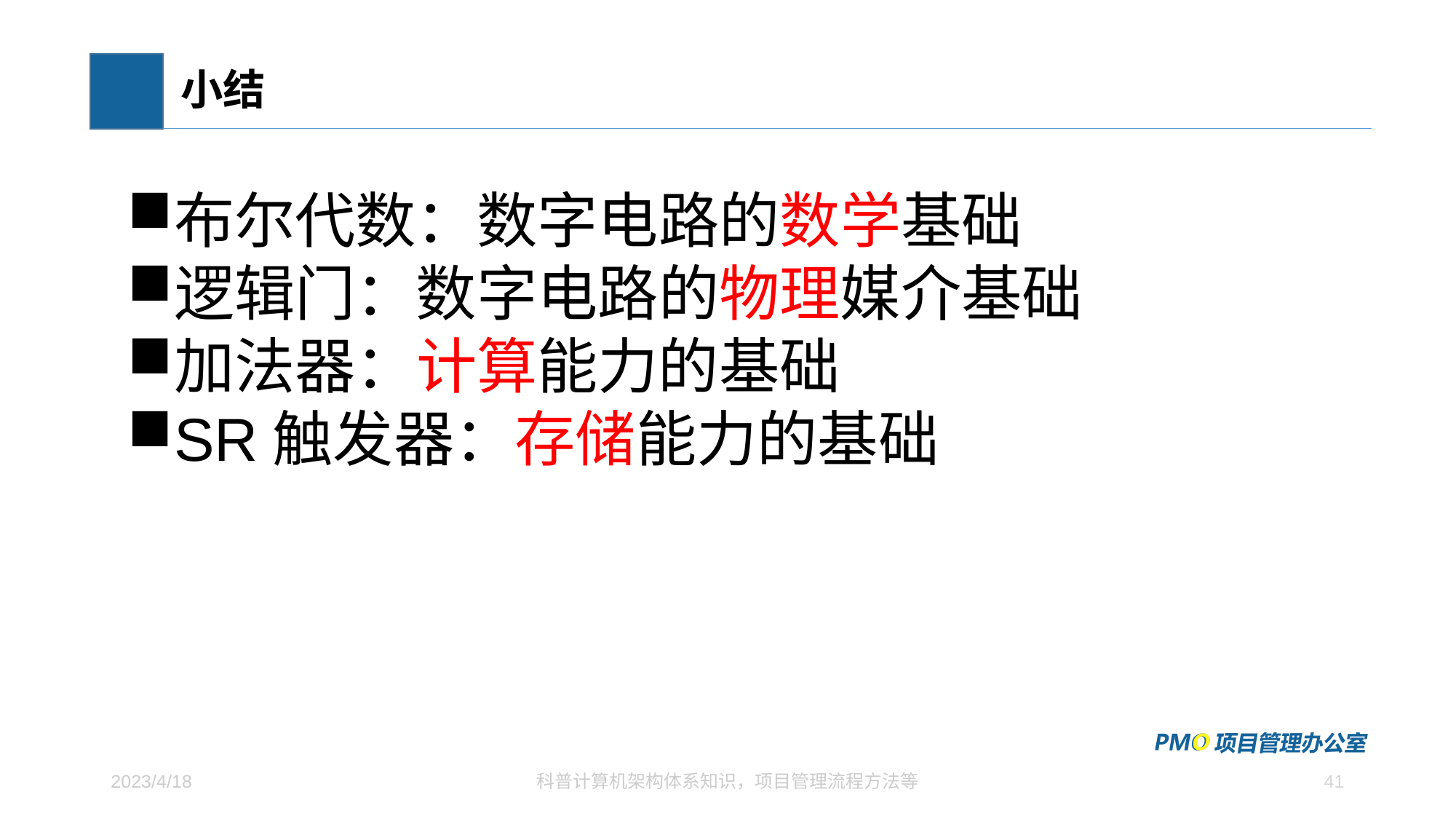

# 小结
布尔代数：数字电路的数学基础
逻辑门：数字电路的物理媒介基础
加法器：计算能力的基础
SR触发器：存储能力的基础
41
2023/4/18
科普计算机架构体系知识，项目管理流程方法等